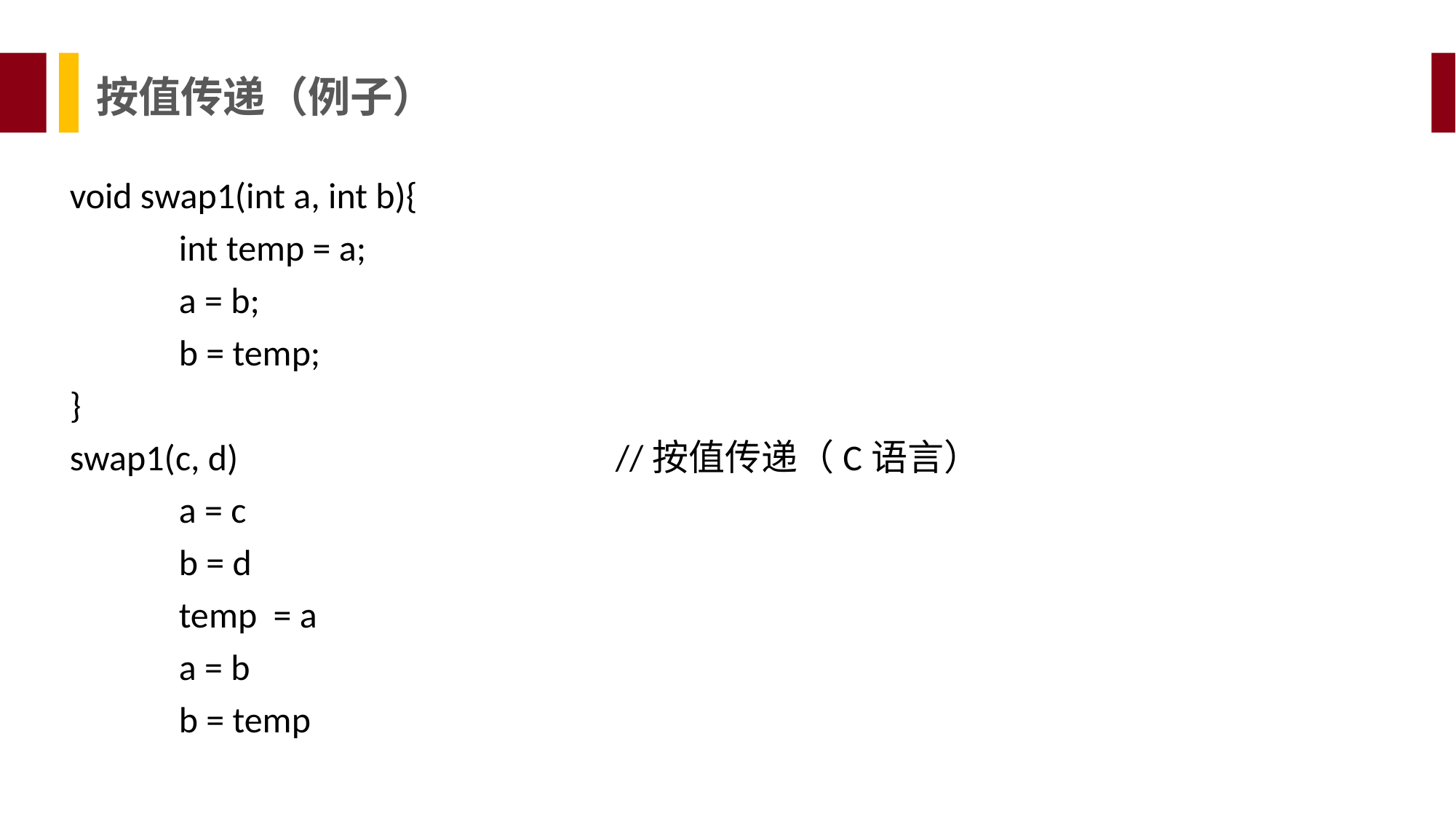

按值传递（例子）
void swap1(int a, int b){
	int temp = a;
	a = b;
	b = temp;
}
swap1(c, d)				//按值传递（C语言）
	a = c
	b = d
	temp  = a
	a = b
	b = temp